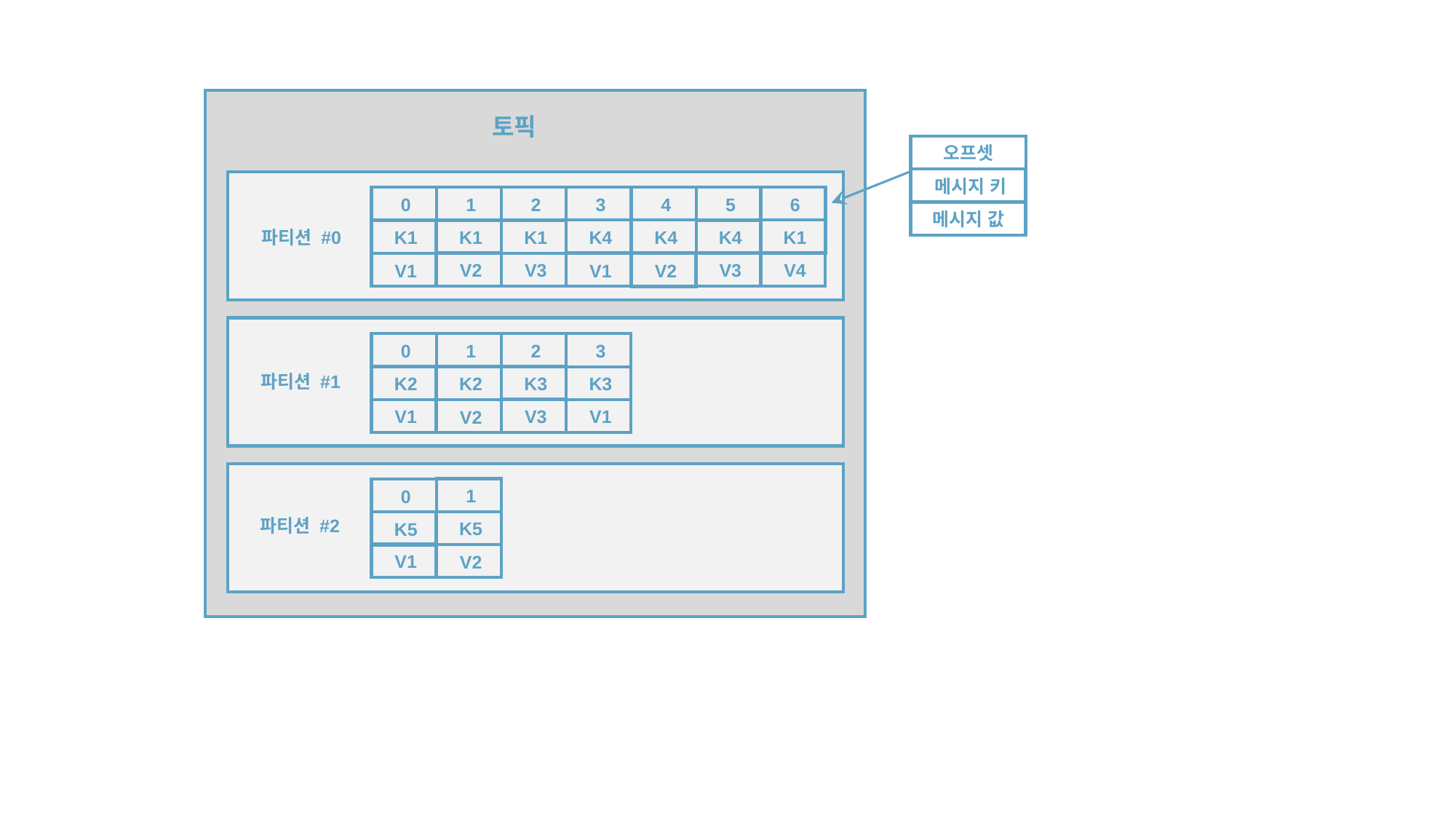

토픽

오프셋

메시지 키

0

3

6

4

1

5

2

메시지 값

K4

K4

K1

K4

K1

K1
파티션 #0

K1

V2

V3

V4

V3

V1

V1

V2

2

3

0

1
파티션 #1

K3

K2

K2

K3

V3

V1

V1

V2

1

0
파티션 #2

K5

K5

V1

V2